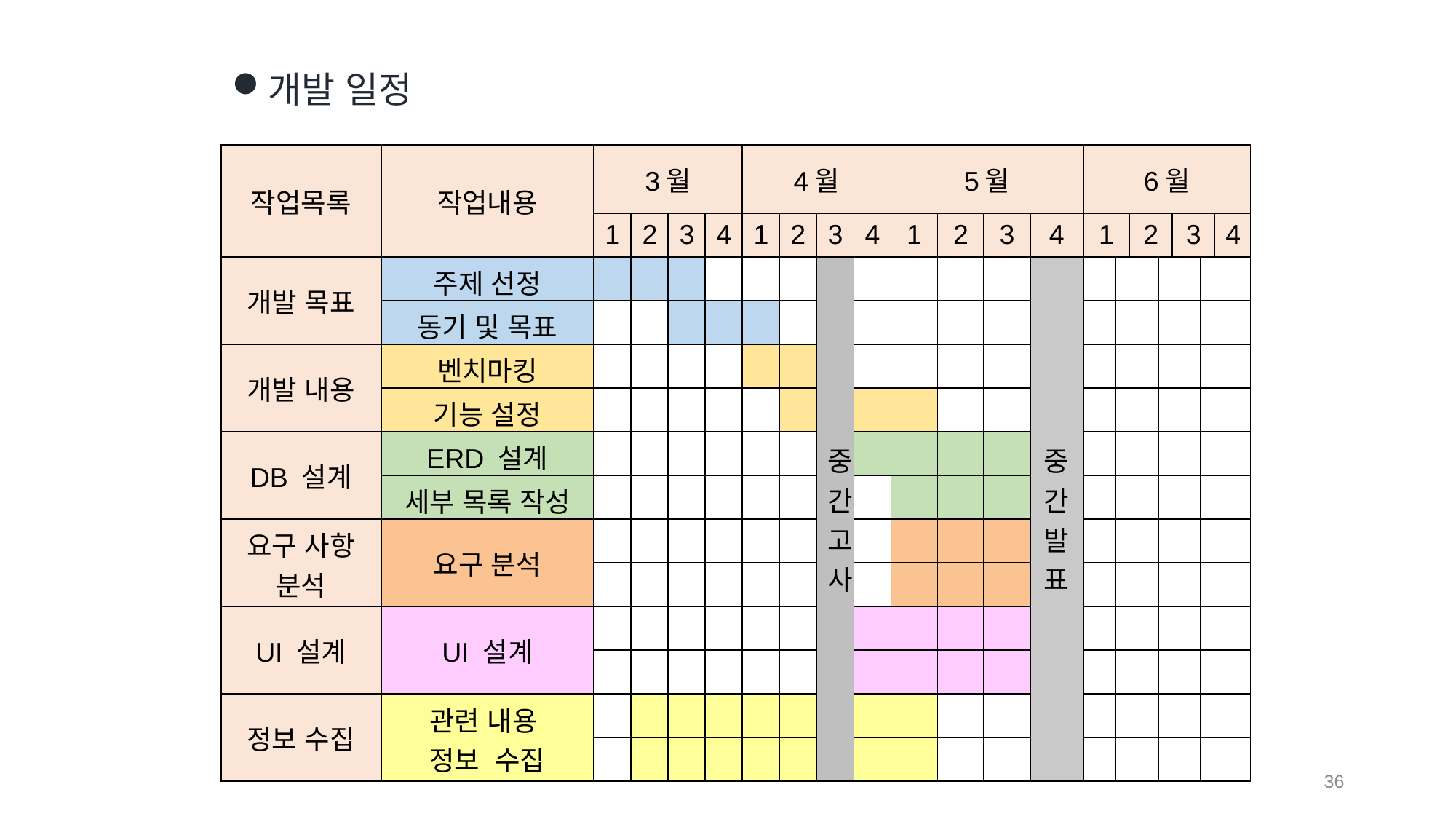

개발 일정
| 작업목록 | 작업내용 | 3월 |  |  |  | 4월 |  |  |  | 5월 |  |  |  | 6월 |  |  |  |  |  |  |
| --- | --- | --- | --- | --- | --- | --- | --- | --- | --- | --- | --- | --- | --- | --- | --- | --- | --- | --- | --- | --- |
|  |  | 1 | 2 | 3 | 4 | 1 | 2 | 3 | 4 | 1 | 2 | 3 | 4 | 1 |  | 2 |  | 3 |  | 4 |
| 개발 목표 | 주제 선정 |  |  |  |  |  |  | 중 간 고 사 |  |  |  |  | 중간발표 |  |  |  |  |  |  |  |
|  | 동기 및 목표 |  |  |  |  |  |  |  |  |  |  |  |  |  |  |  |  |  |  |  |
| 개발 내용 | 벤치마킹 |  |  |  |  |  |  |  |  |  |  |  |  |  |  |  |  |  |  |  |
|  | 기능 설정 |  |  |  |  |  |  |  |  |  |  |  |  |  |  |  |  |  |  |  |
| DB 설계 | ERD 설계 |  |  |  |  |  |  |  |  |  |  |  |  |  |  |  |  |  |  |  |
|  | 세부 목록 작성 |  |  |  |  |  |  |  |  |  |  |  |  |  |  |  |  |  |  |  |
| 요구 사항 분석 | 요구 분석 |  |  |  |  |  |  |  |  |  |  |  |  |  |  |  |  |  |  |  |
|  |  |  |  |  |  |  |  |  |  |  |  |  |  |  |  |  |  |  |  |  |
| UI 설계 | UI 설계 |  |  |  |  |  |  |  |  |  |  |  |  |  |  |  |  |  |  |  |
|  |  |  |  |  |  |  |  |  |  |  |  |  |  |  |  |  |  |  |  |  |
| 정보 수집 | 관련 내용 정보 수집 |  |  |  |  |  |  |  |  |  |  |  |  |  |  |  |  |  |  |  |
|  |  |  |  |  |  |  |  |  |  |  |  |  |  |  |  |  |  |  |  |  |
36